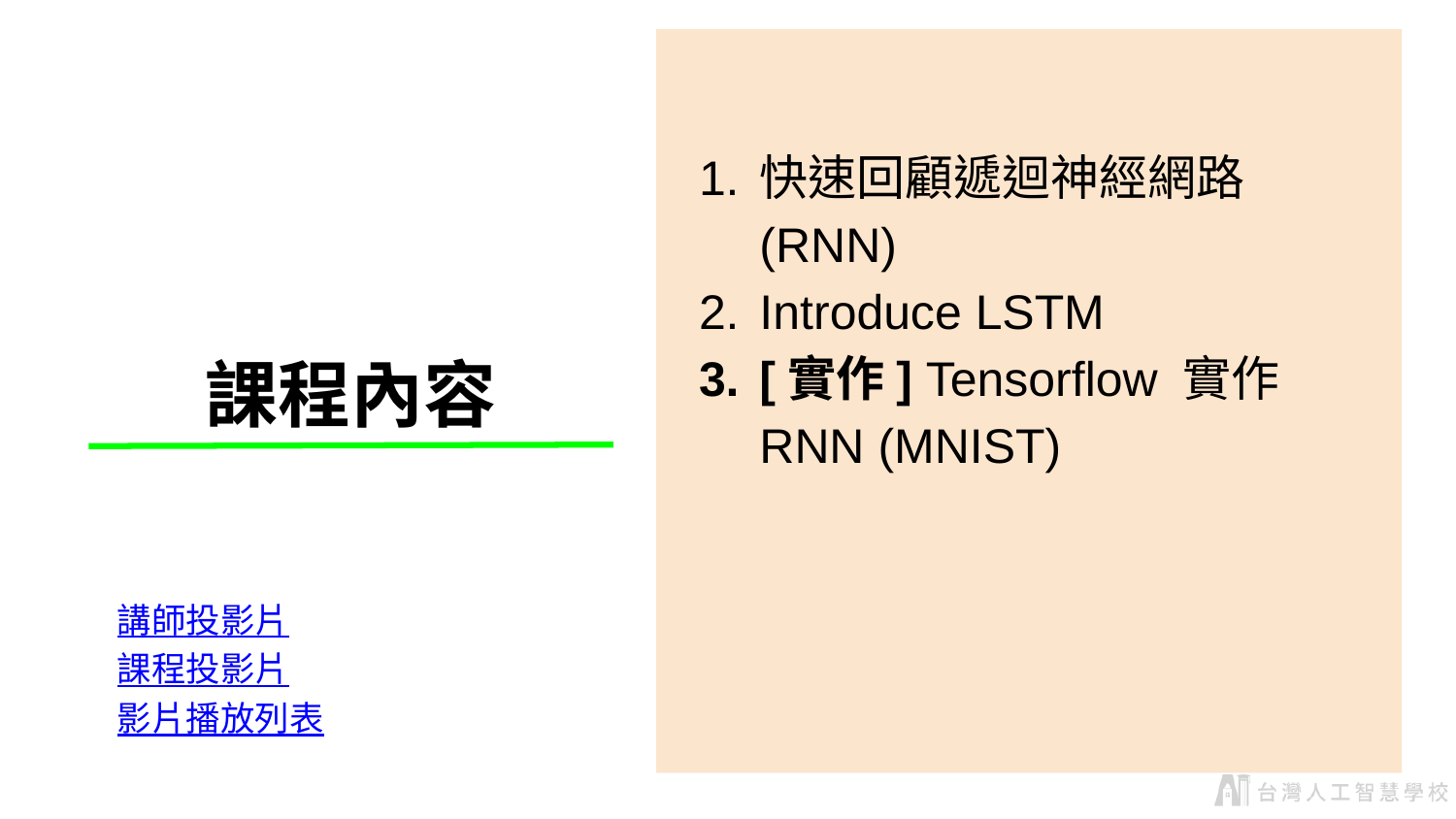

快速回顧遞迴神經網路 (RNN)
Introduce LSTM
[實作] Tensorflow 實作 RNN (MNIST)
課程內容
講師投影片
課程投影片
影片播放列表